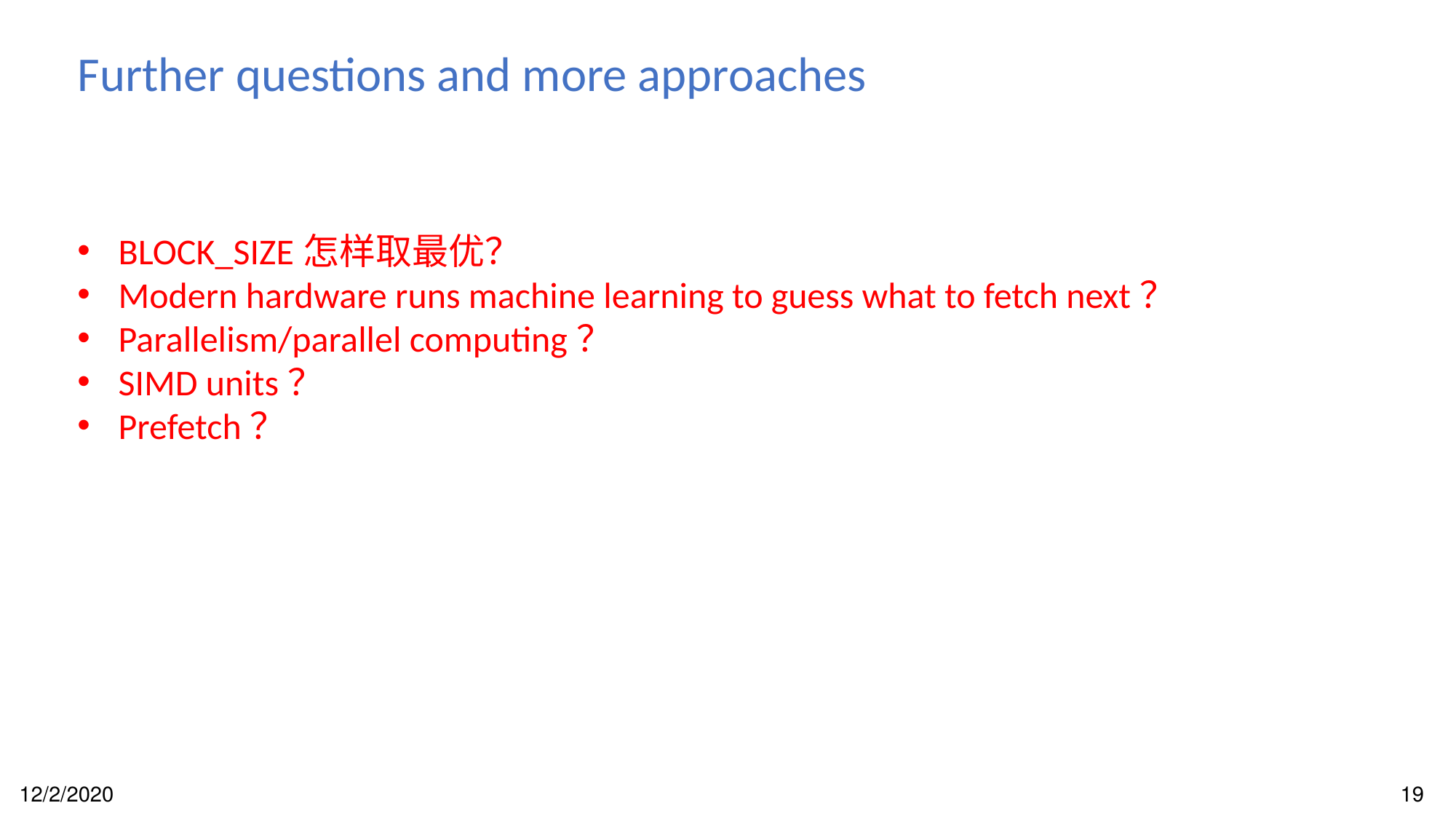

Further questions and more approaches
BLOCK_SIZE怎样取最优？
Modern hardware runs machine learning to guess what to fetch next？
Parallelism/parallel computing？
SIMD units？
Prefetch？
12/2/2020
19